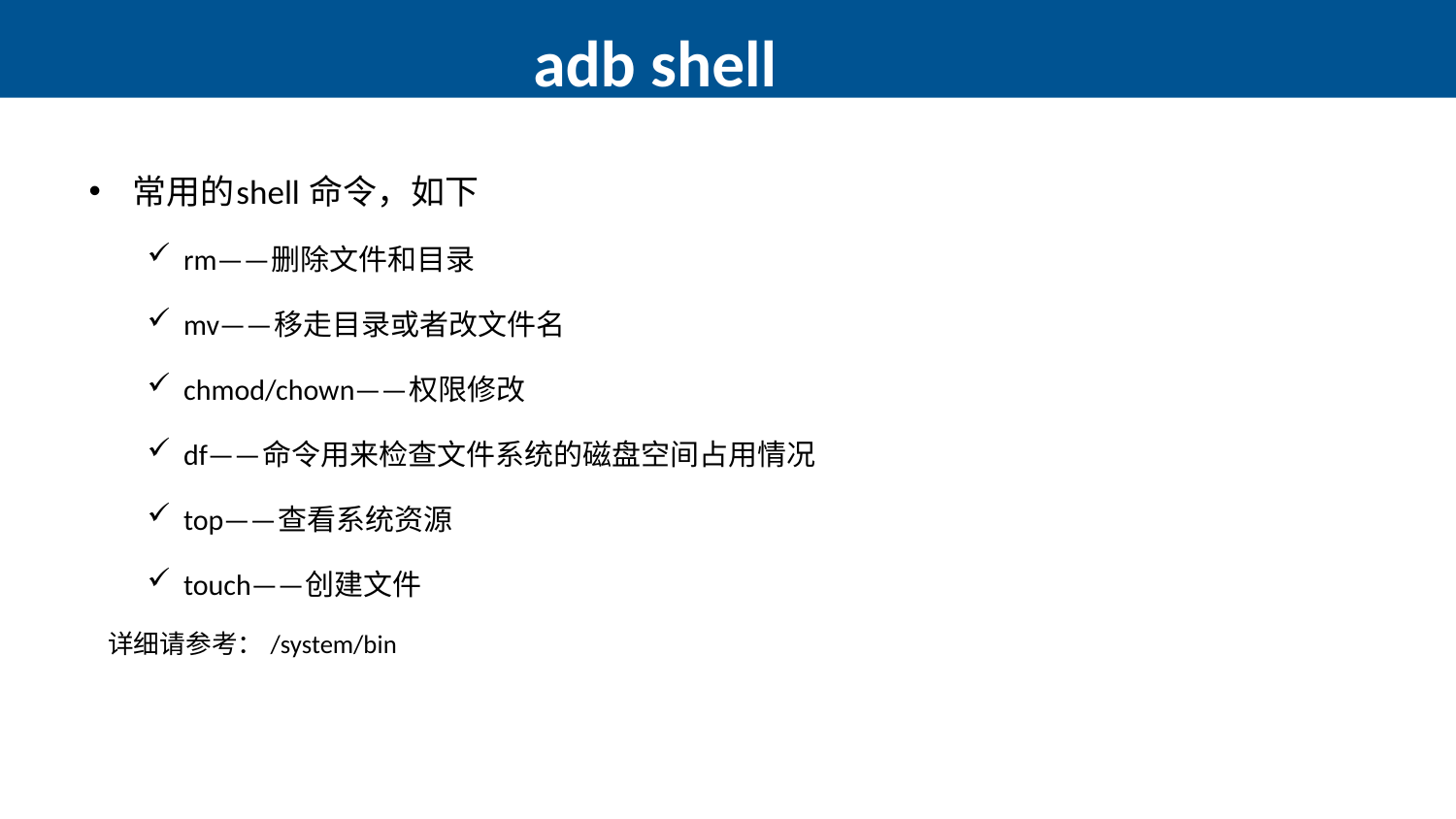

# adb shell
常用的shell 命令，如下
rm——删除文件和目录
mv——移走目录或者改文件名
chmod/chown——权限修改
df——命令用来检查文件系统的磁盘空间占用情况
top——查看系统资源
touch——创建文件
   详细请参考： /system/bin